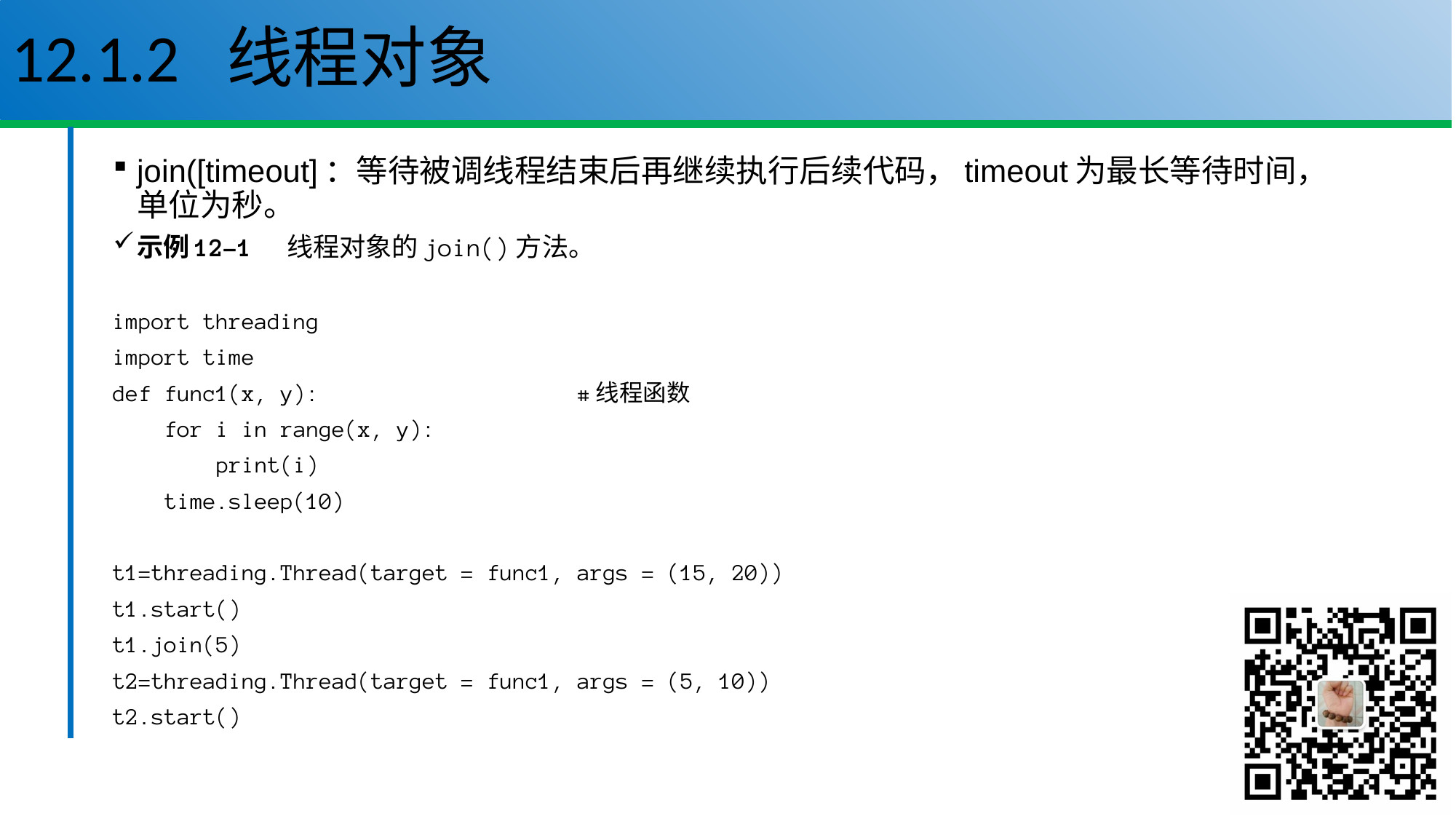

# 12.1.2  线程对象
join([timeout]：等待被调线程结束后再继续执行后续代码，timeout为最长等待时间，单位为秒。
示例12-1  线程对象的join()方法。

import threading
import time
def func1(x, y):                    #线程函数
    for i in range(x, y):
        print(i)
    time.sleep(10)

t1=threading.Thread(target = func1, args = (15, 20))
t1.start()
t1.join(5)
t2=threading.Thread(target = func1, args = (5, 10))
t2.start()